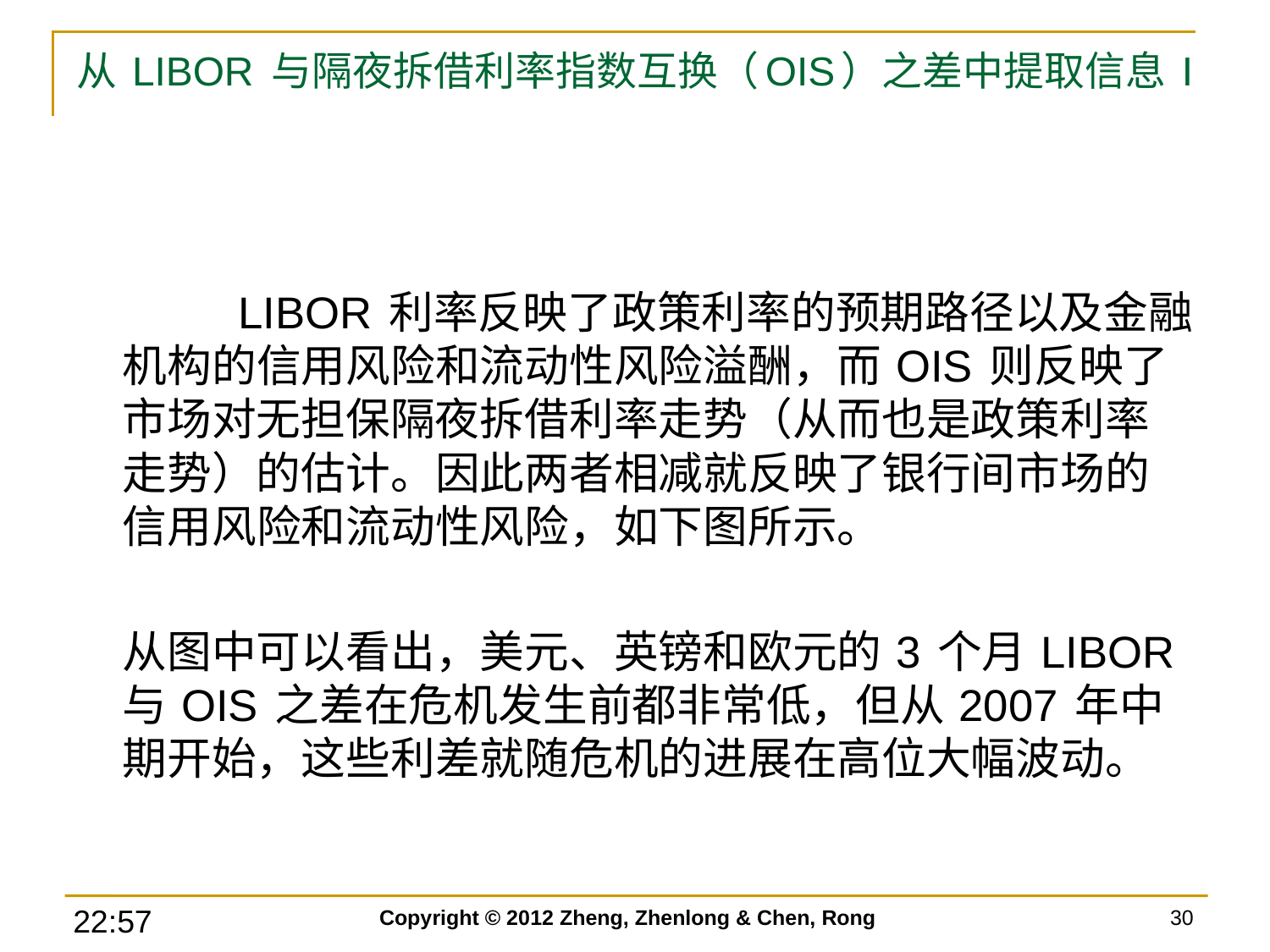

# 从 LIBOR 与隔夜拆借利率指数互换（OIS）之差中提取信息 I

             LIBOR 利率反映了政策利率的预期路径以及金融机构的信用风险和流动性风险溢酬，而 OIS 则反映了市场对无担保隔夜拆借利率走势（从而也是政策利率走势）的估计。因此两者相减就反映了银行间市场的信用风险和流动性风险，如下图所示。

		从图中可以看出，美元、英镑和欧元的 3 个月 LIBOR与 OIS 之差在危机发生前都非常低，但从 2007 年中期开始，这些利差就随危机的进展在高位大幅波动。
Copyright © 2012 Zheng, Zhenlong & Chen, Rong
30